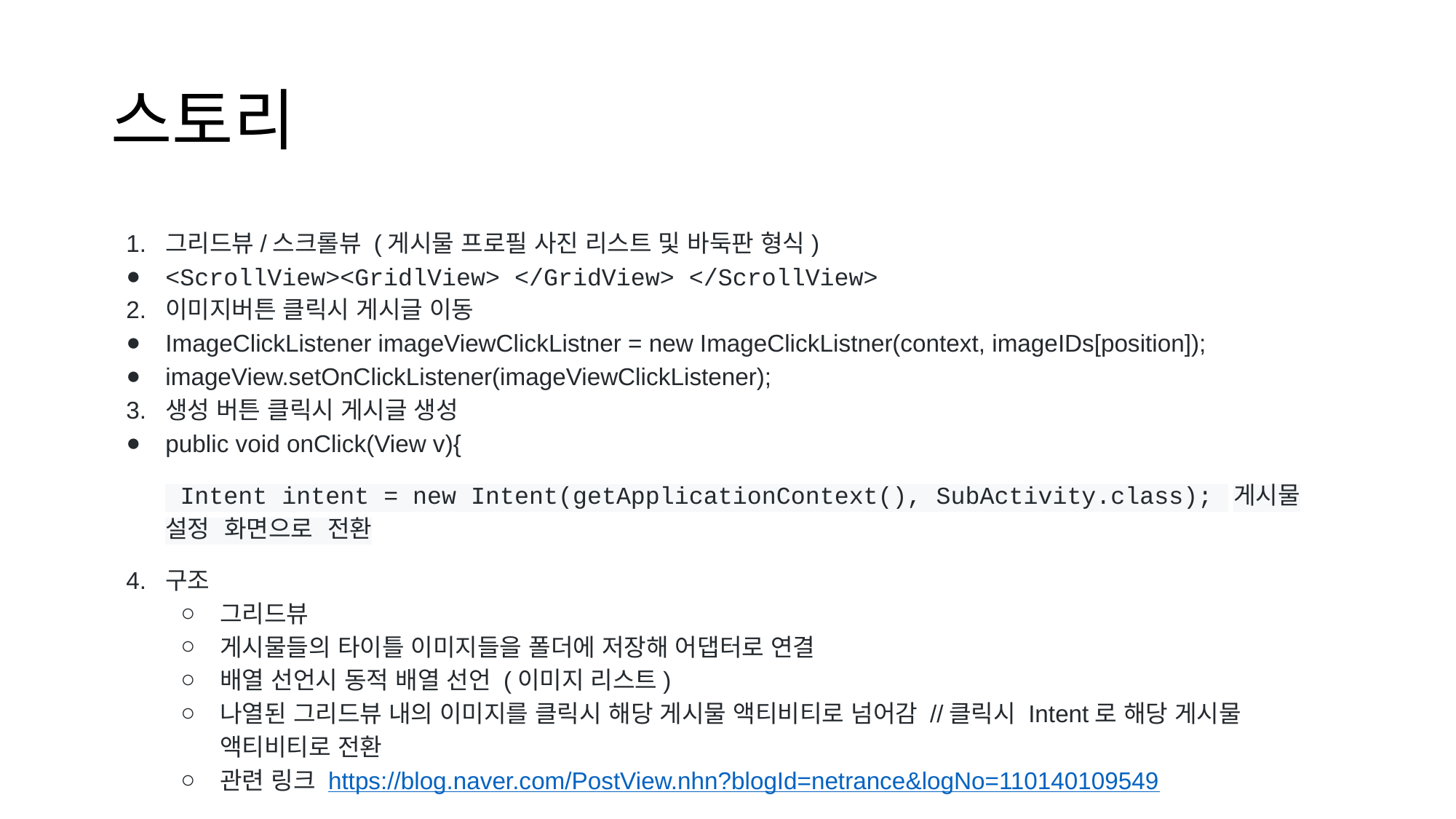

# 스토리
그리드뷰/스크롤뷰 (게시물 프로필 사진 리스트 및 바둑판 형식)
<ScrollView><GridlView> </GridView> </ScrollView>
이미지버튼 클릭시 게시글 이동
ImageClickListener imageViewClickListner = new ImageClickListner(context, imageIDs[position]);
imageView.setOnClickListener(imageViewClickListener);
생성 버튼 클릭시 게시글 생성
public void onClick(View v){
 Intent intent = new Intent(getApplicationContext(), SubActivity.class); 게시물 설정 화면으로 전환
구조
그리드뷰
게시물들의 타이틀 이미지들을 폴더에 저장해 어댑터로 연결
배열 선언시 동적 배열 선언 (이미지 리스트)
나열된 그리드뷰 내의 이미지를 클릭시 해당 게시물 액티비티로 넘어감 //클릭시 Intent로 해당 게시물 액티비티로 전환
관련 링크 https://blog.naver.com/PostView.nhn?blogId=netrance&logNo=110140109549